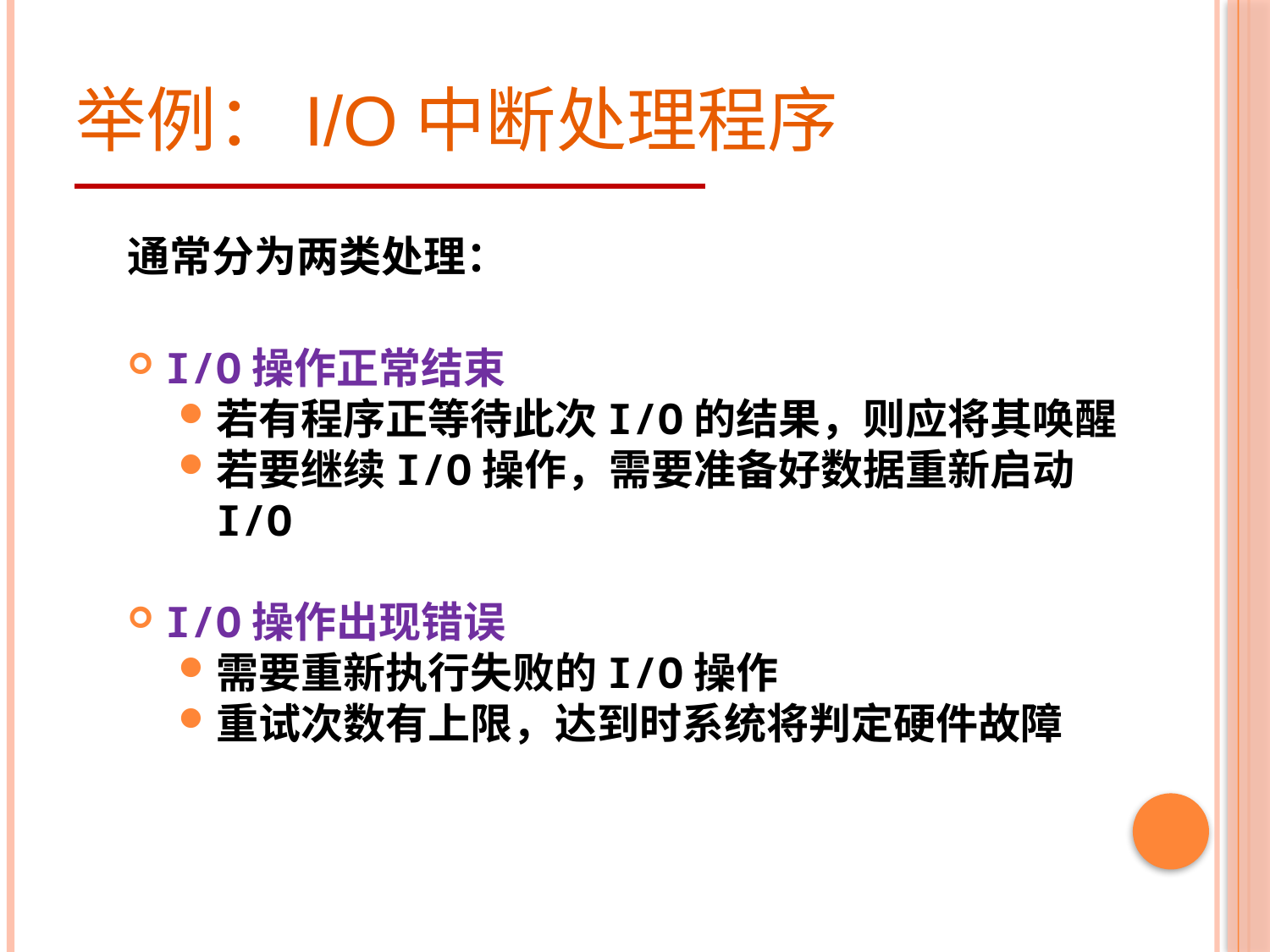

# 举例：I/O中断处理程序
通常分为两类处理：

I/O操作正常结束
若有程序正等待此次I/O的结果，则应将其唤醒
若要继续I/O操作，需要准备好数据重新启动I/O

I/O操作出现错误
需要重新执行失败的I/O操作
重试次数有上限，达到时系统将判定硬件故障